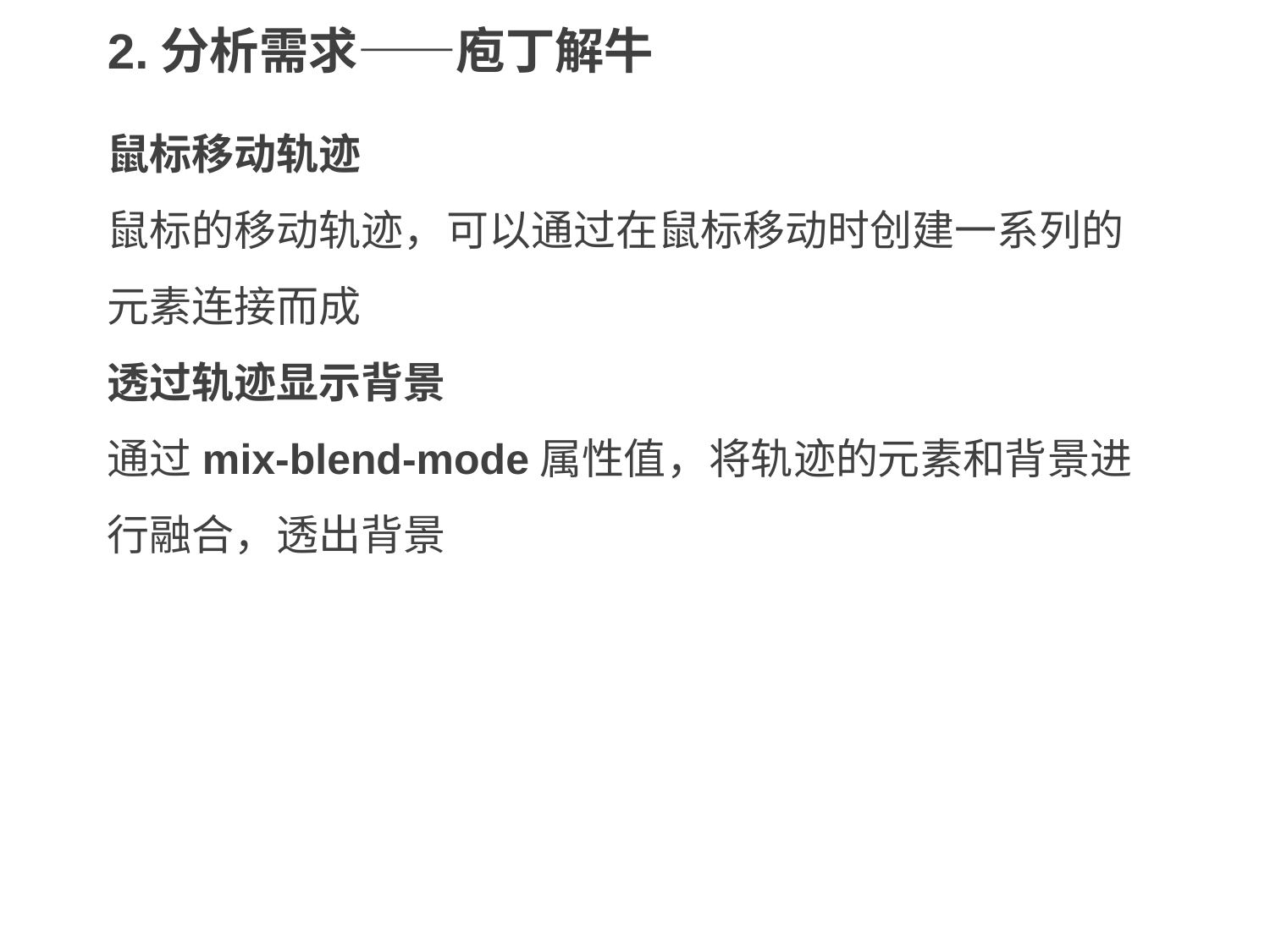

2.分析需求——庖丁解牛
鼠标移动轨迹
鼠标的移动轨迹，可以通过在鼠标移动时创建一系列的元素连接而成
透过轨迹显示背景
通过mix-blend-mode属性值，将轨迹的元素和背景进行融合，透出背景